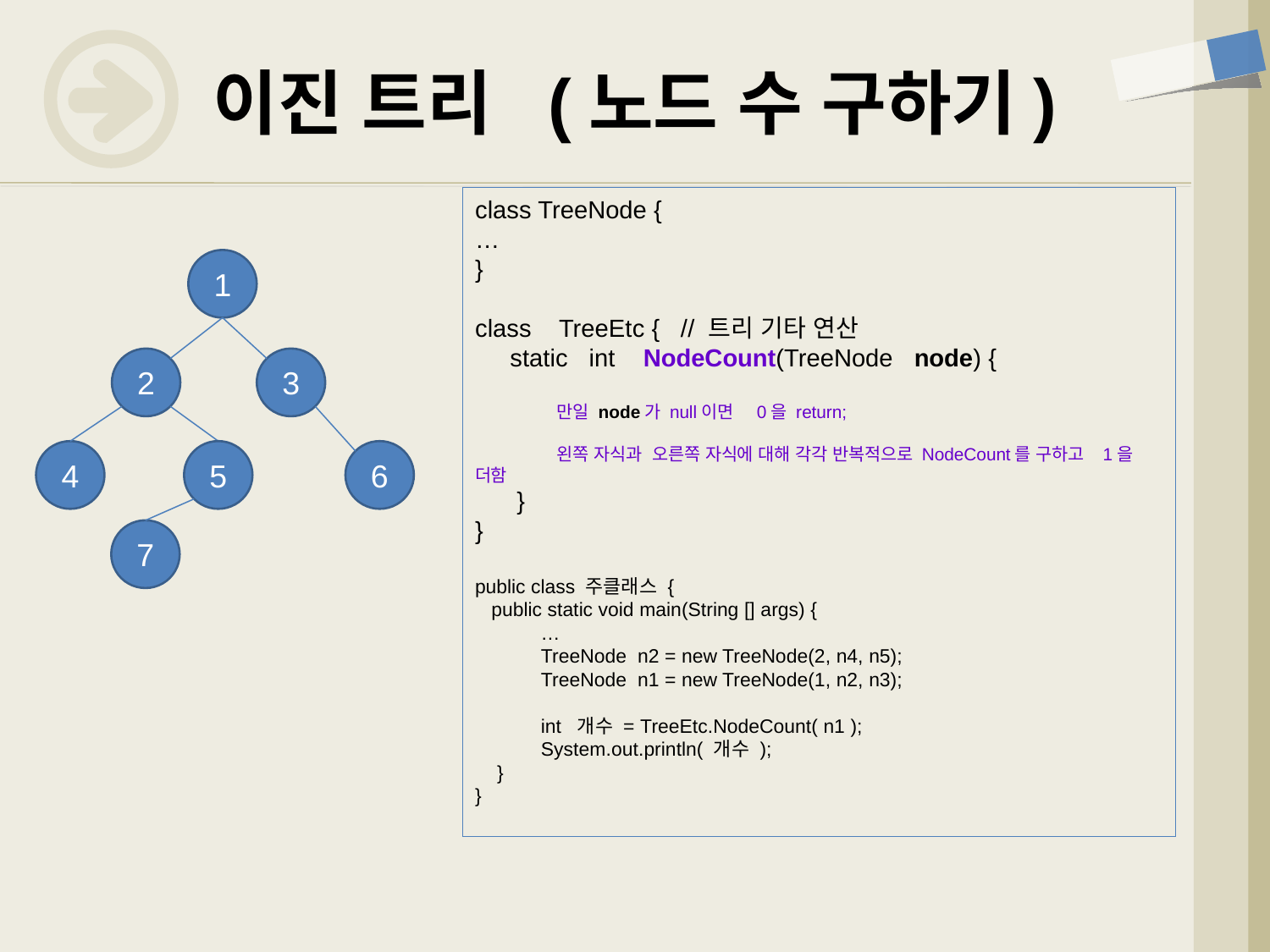

# 이진 트리  (노드 수 구하기)
class TreeNode {
…
}

class    TreeEtc {   // 트리 기타 연산
     static   int    NodeCount(TreeNode   node) {

                만일 node가 null이면    0을 return;

                왼쪽 자식과  오른쪽 자식에 대해 각각 반복적으로 NodeCount를 구하고   1을 더함
      }
}

public class 주클래스 {
   public static void main(String [] args) {
            …
            TreeNode  n2 = new TreeNode(2, n4, n5);
            TreeNode  n1 = new TreeNode(1, n2, n3);

            int  개수 = TreeEtc.NodeCount( n1 );
            System.out.println( 개수 );
    }
}

1
2
3
4
5
6
7